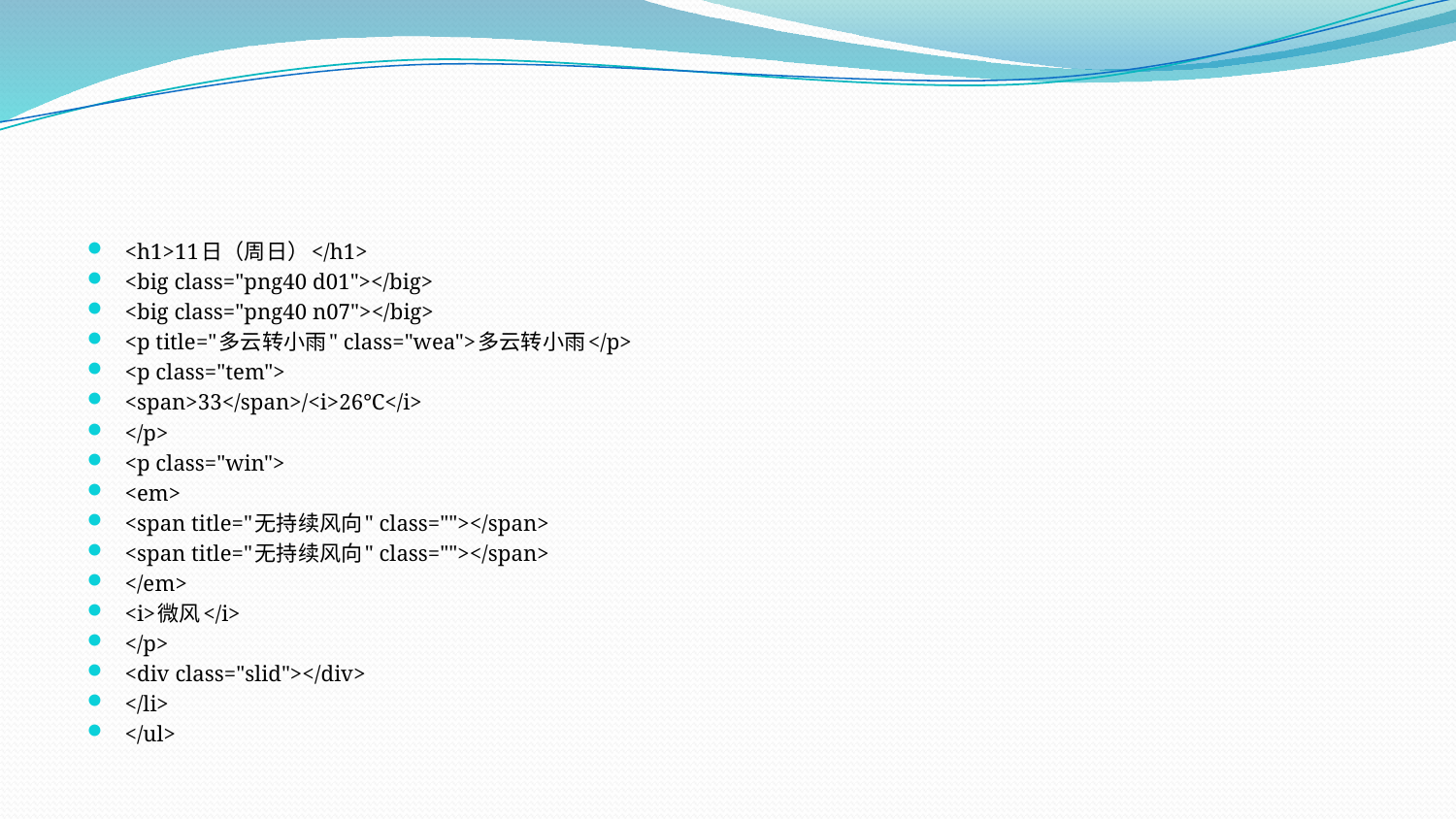

#
<h1>11日（周日）</h1>
<big class="png40 d01"></big>
<big class="png40 n07"></big>
<p title="多云转小雨" class="wea">多云转小雨</p>
<p class="tem">
<span>33</span>/<i>26℃</i>
</p>
<p class="win">
<em>
<span title="无持续风向" class=""></span>
<span title="无持续风向" class=""></span>
</em>
<i>微风</i>
</p>
<div class="slid"></div>
</li>
</ul>